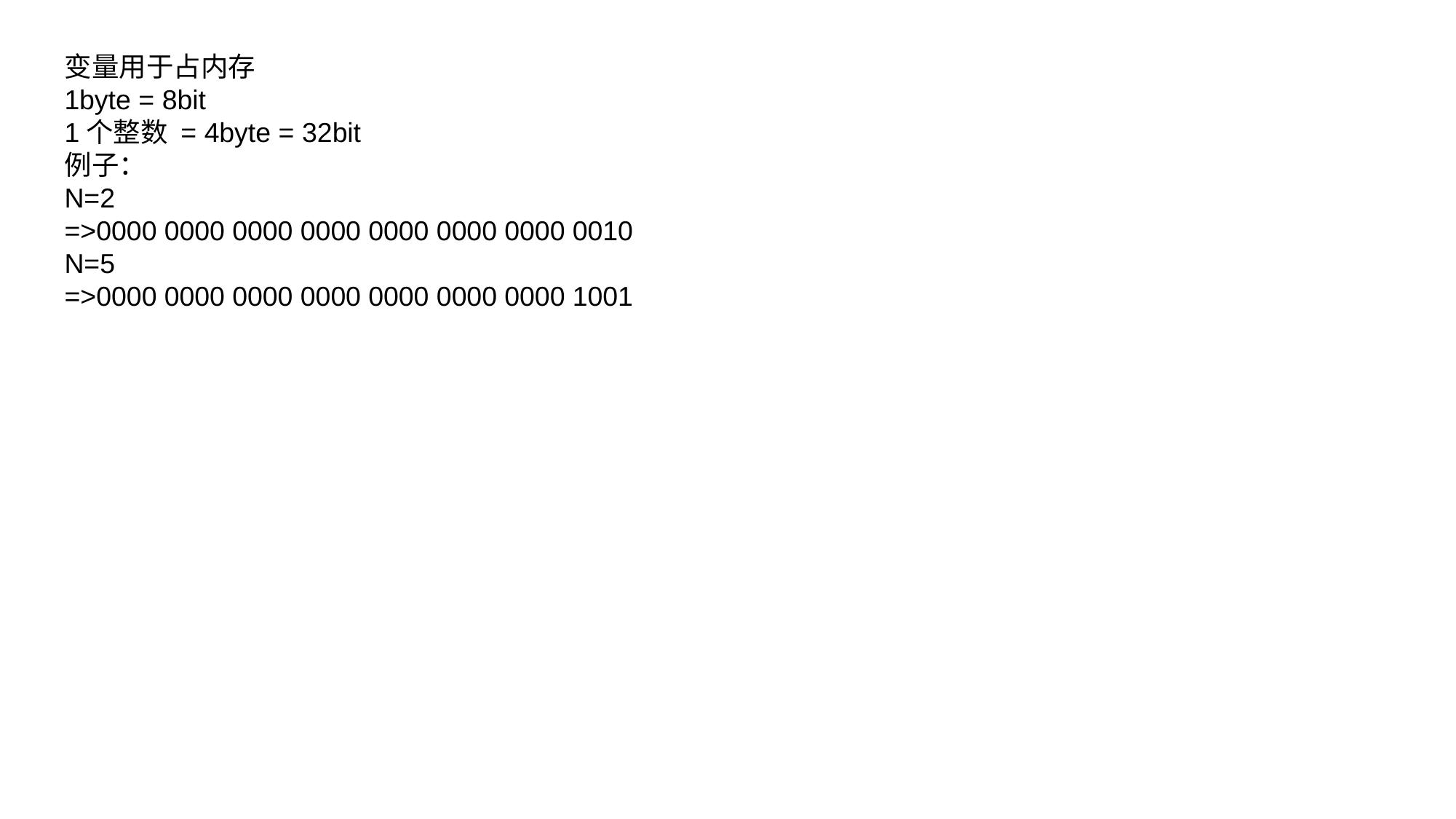

变量用于占内存
1byte = 8bit
1个整数 = 4byte = 32bit
例子：
N=2
=>0000 0000 0000 0000 0000 0000 0000 0010
N=5
=>0000 0000 0000 0000 0000 0000 0000 1001